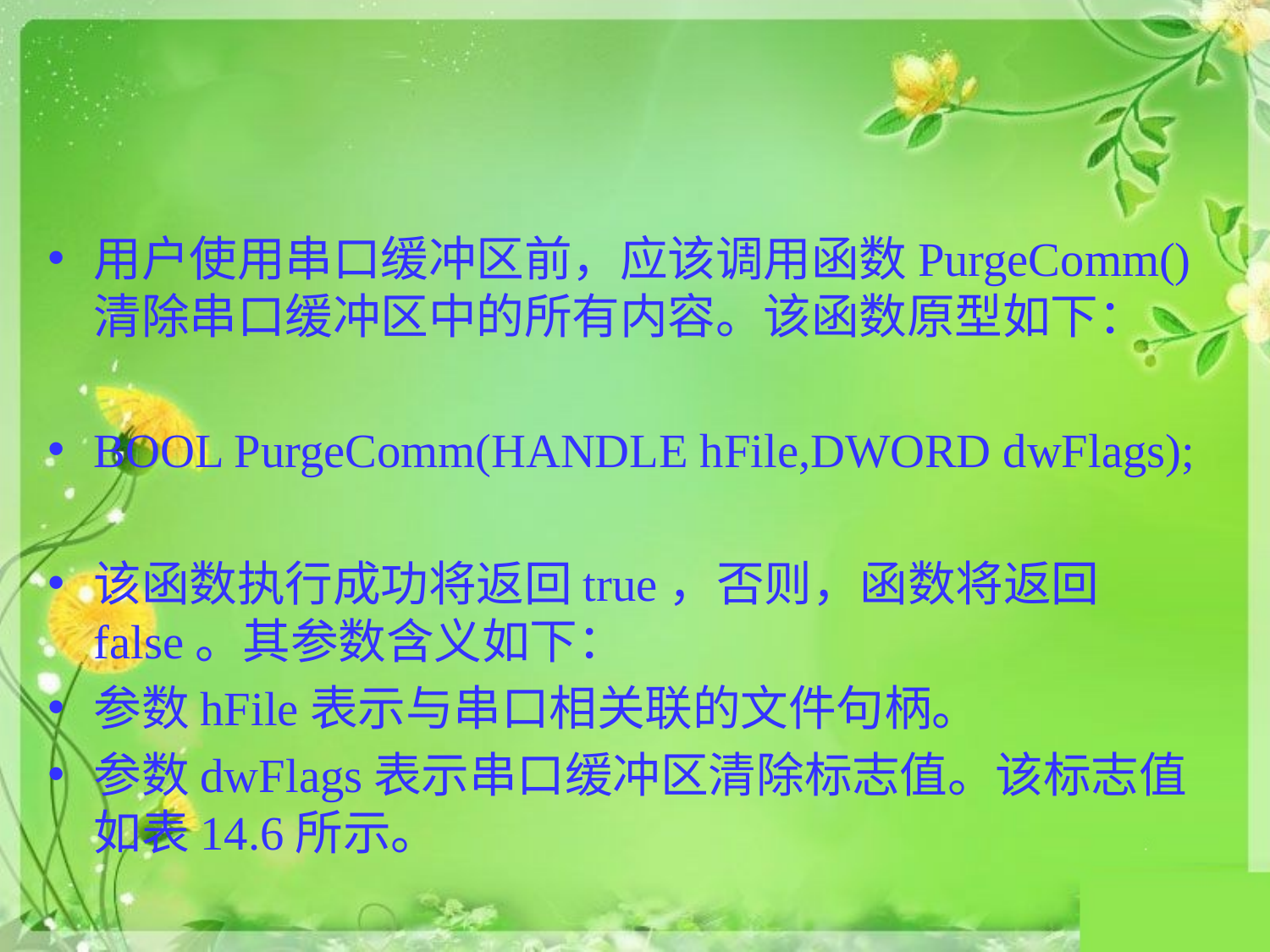

#
用户使用串口缓冲区前，应该调用函数PurgeComm()清除串口缓冲区中的所有内容。该函数原型如下：

BOOL PurgeComm(HANDLE hFile,DWORD dwFlags);

该函数执行成功将返回true，否则，函数将返回false。其参数含义如下：
参数hFile表示与串口相关联的文件句柄。
参数dwFlags表示串口缓冲区清除标志值。该标志值如表14.6所示。